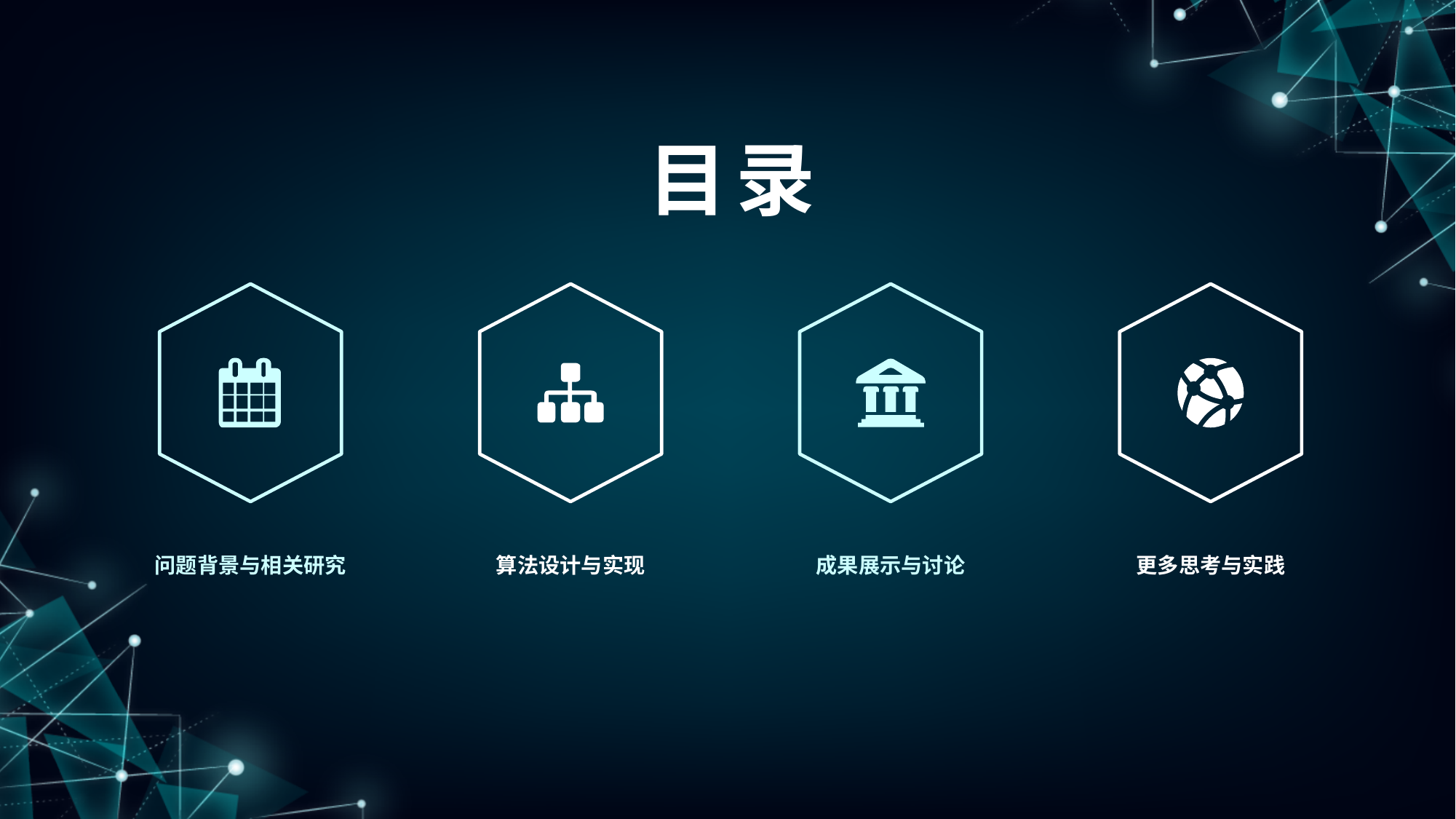

目录

更多思考与实践
问题背景与相关研究
算法设计与实现
成果展示与讨论